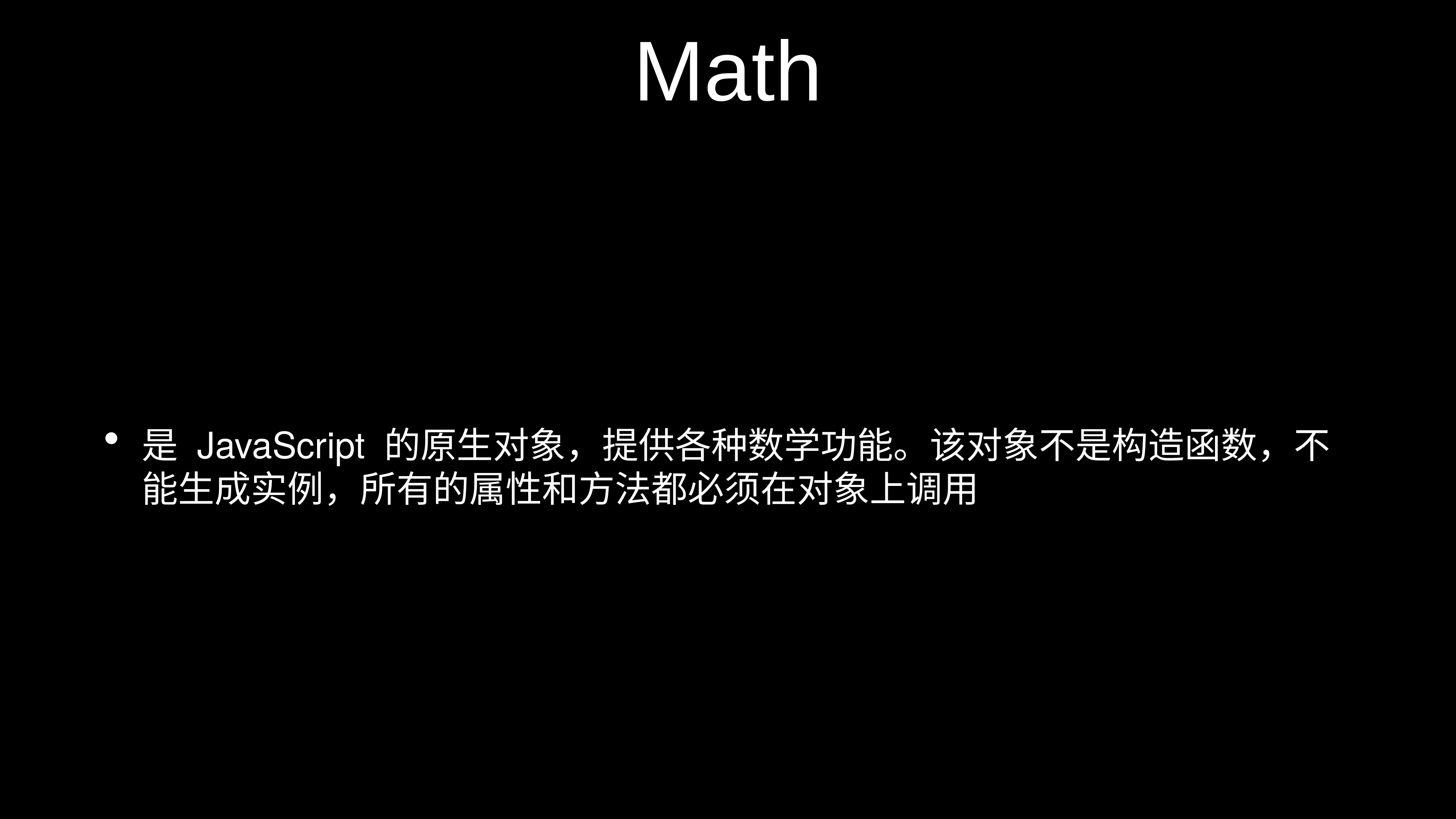

# Math
是 JavaScript 的原生对象，提供各种数学功能。该对象不是构造函数，不能生成实例，所有的属性和方法都必须在对象上调用